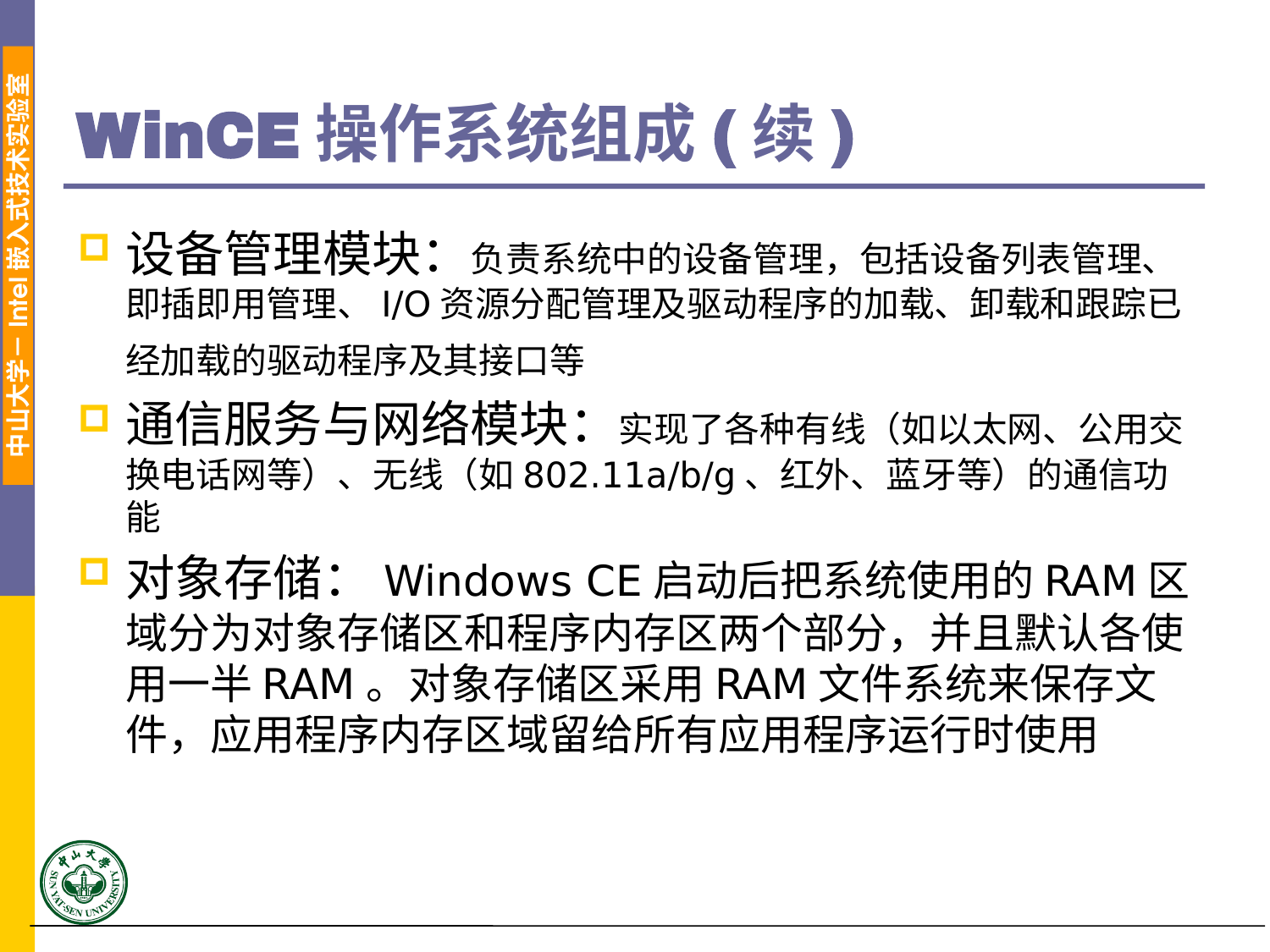

# WinCE操作系统组成(续)
设备管理模块：负责系统中的设备管理，包括设备列表管理、即插即用管理、I/O资源分配管理及驱动程序的加载、卸载和跟踪已经加载的驱动程序及其接口等
通信服务与网络模块：实现了各种有线（如以太网、公用交换电话网等）、无线（如802.11a/b/g、红外、蓝牙等）的通信功能
对象存储：Windows CE启动后把系统使用的RAM区域分为对象存储区和程序内存区两个部分，并且默认各使用一半RAM。对象存储区采用RAM文件系统来保存文件，应用程序内存区域留给所有应用程序运行时使用